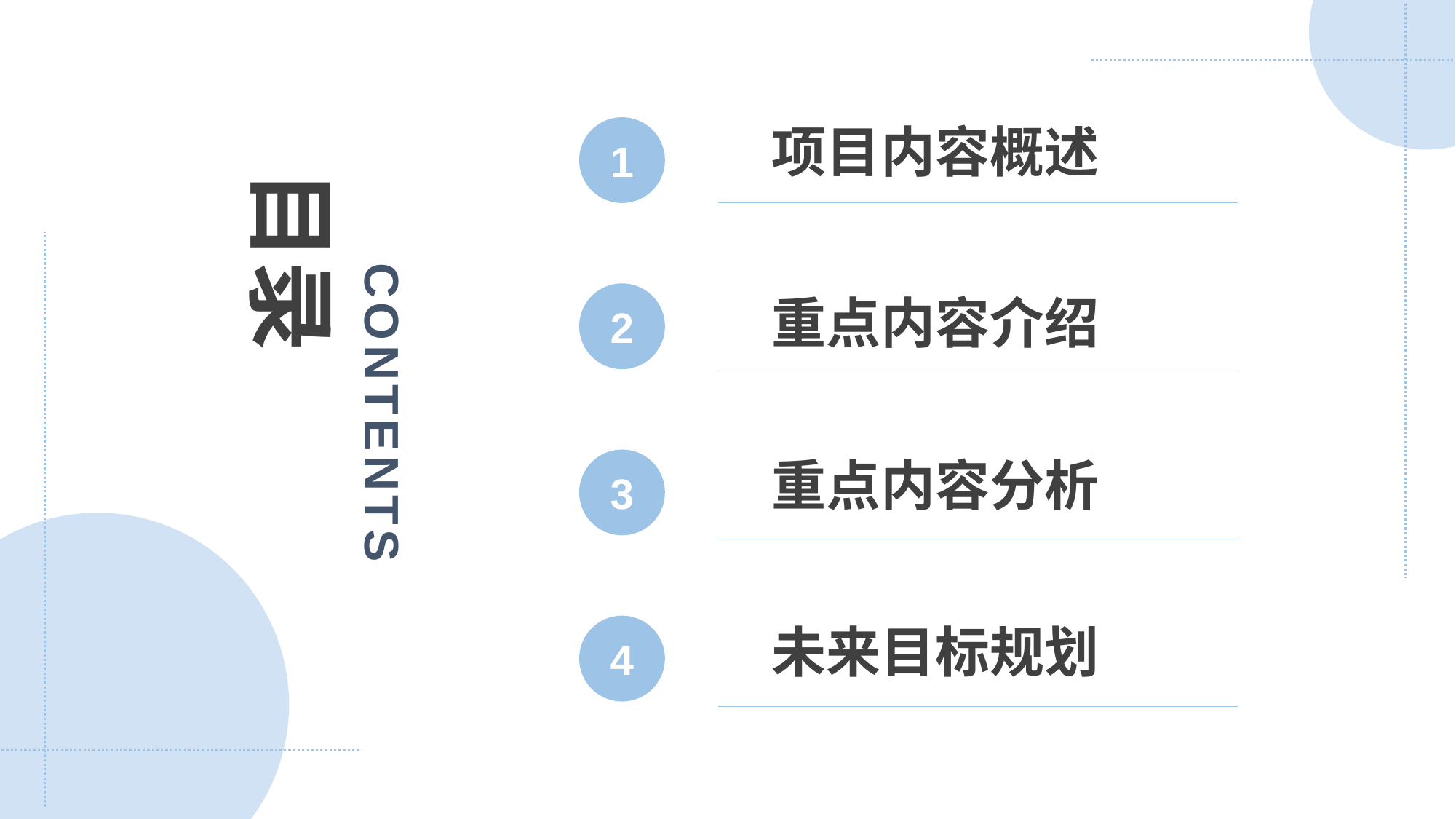

项目内容概述
1
目录
CONTENTS
2
重点内容介绍
重点内容分析
3

未来目标规划
4